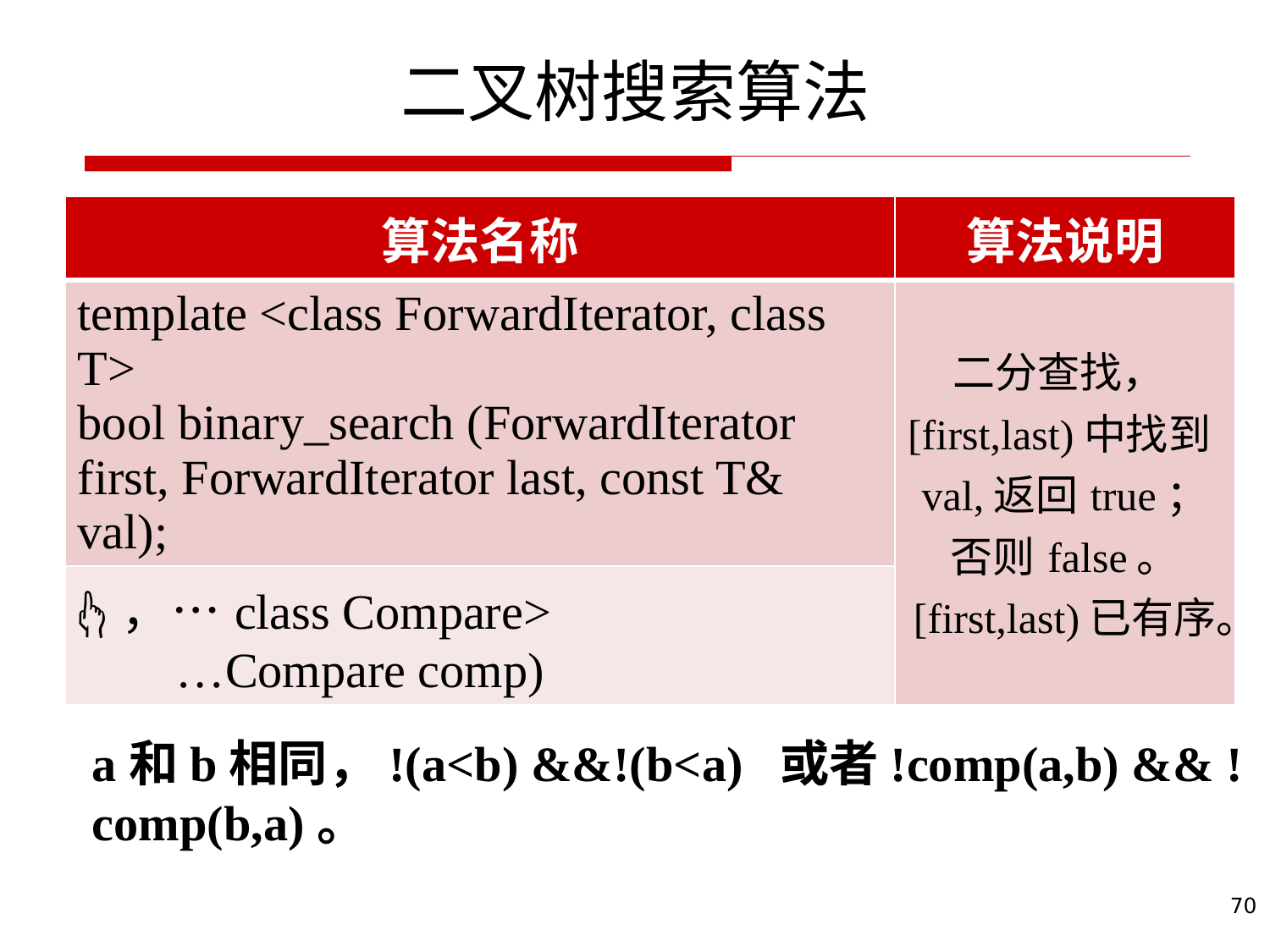

# 二叉树搜索算法
| 算法名称 | 算法说明 |
| --- | --- |
| template <class ForwardIterator, class T> bool binary\_search (ForwardIterator first, ForwardIterator last, const T& val); | 二分查找，[first,last)中找到val,返回true；否则false。 [first,last)已有序。 |
| 👆，…class Compare> …Compare comp) |  |
a和b相同，!(a<b) &&!(b<a)  或者!comp(a,b) && !comp(b,a)。
70